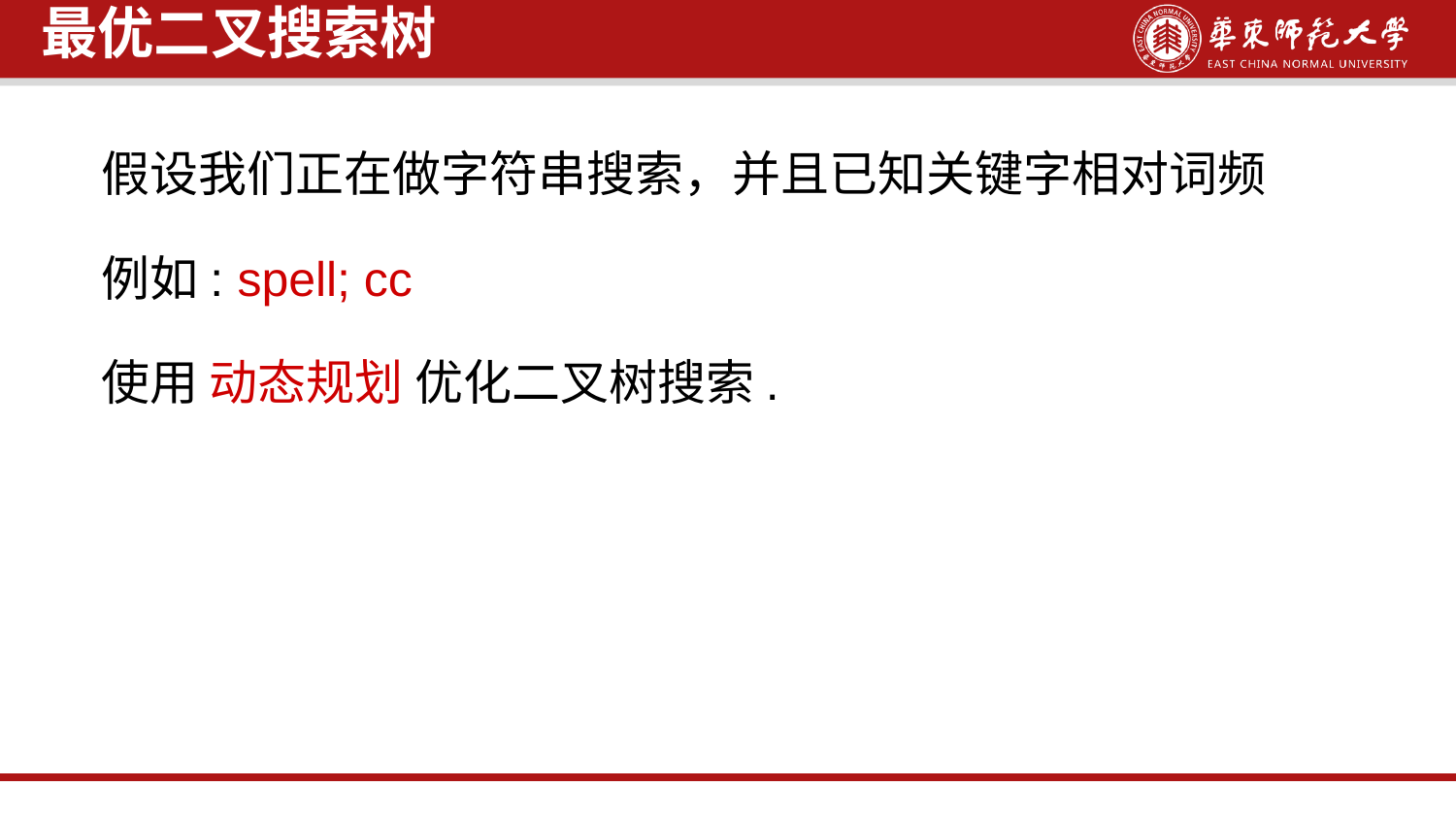

最优二叉搜索树
假设我们正在做字符串搜索，并且已知关键字相对词频

例如: spell; cc

使用 动态规划 优化二叉树搜索.